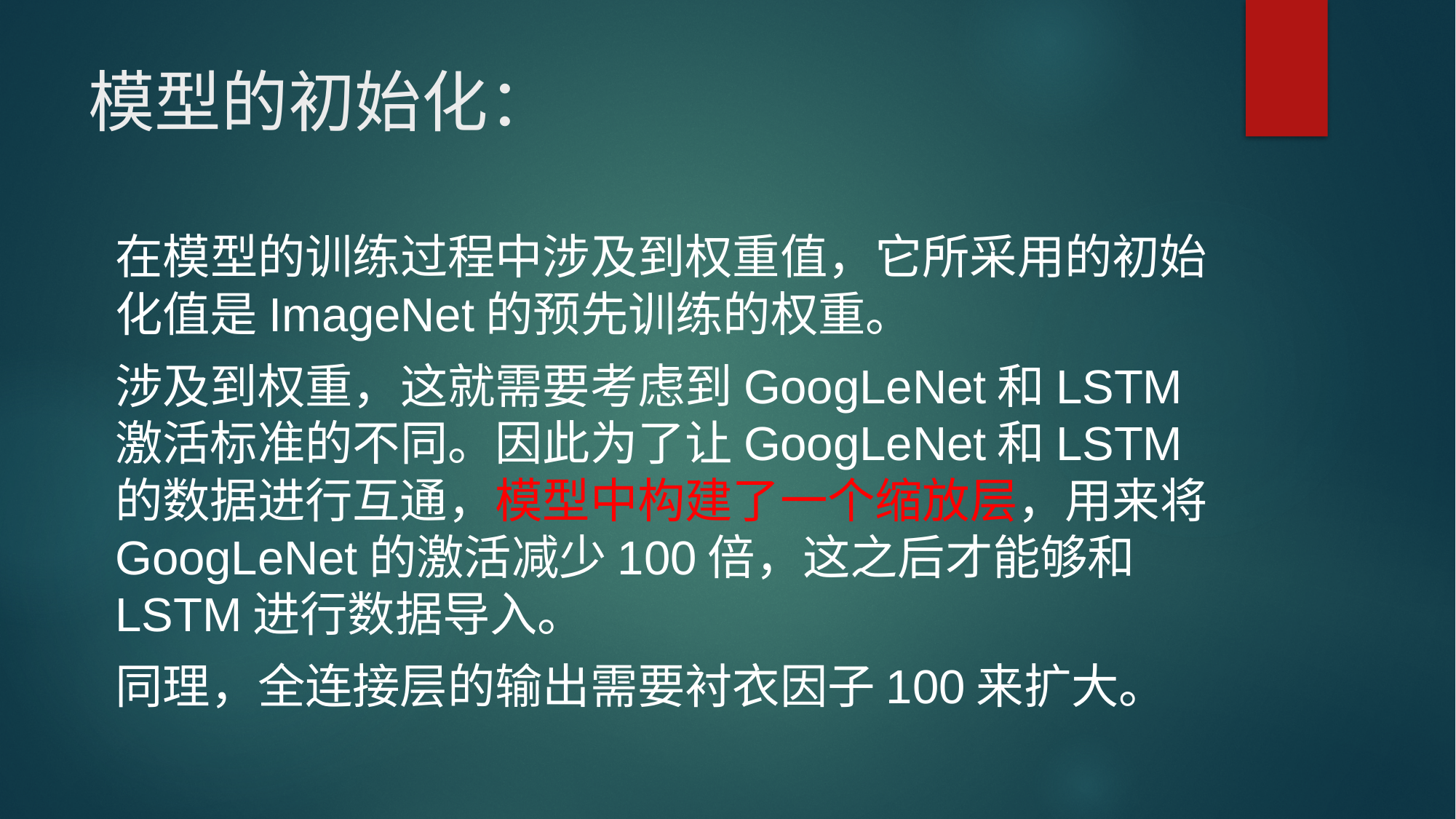

# 模型的初始化：
在模型的训练过程中涉及到权重值，它所采用的初始化值是ImageNet的预先训练的权重。
涉及到权重，这就需要考虑到GoogLeNet和LSTM激活标准的不同。因此为了让GoogLeNet和LSTM的数据进行互通，模型中构建了一个缩放层，用来将GoogLeNet的激活减少100倍，这之后才能够和LSTM进行数据导入。
同理，全连接层的输出需要衬衣因子100来扩大。